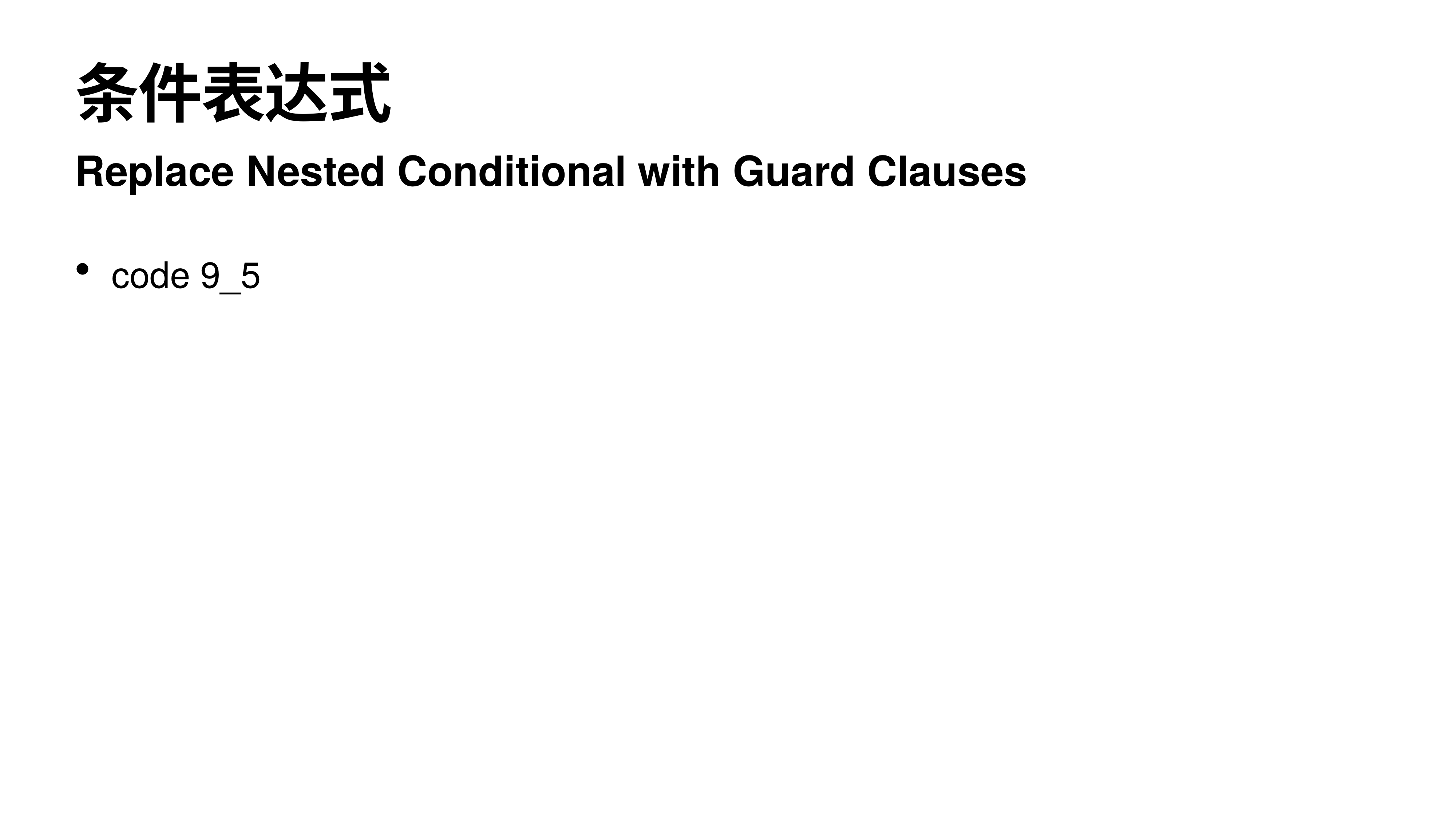

# 条件表达式
Replace Nested Conditional with Guard Clauses

code 9_5